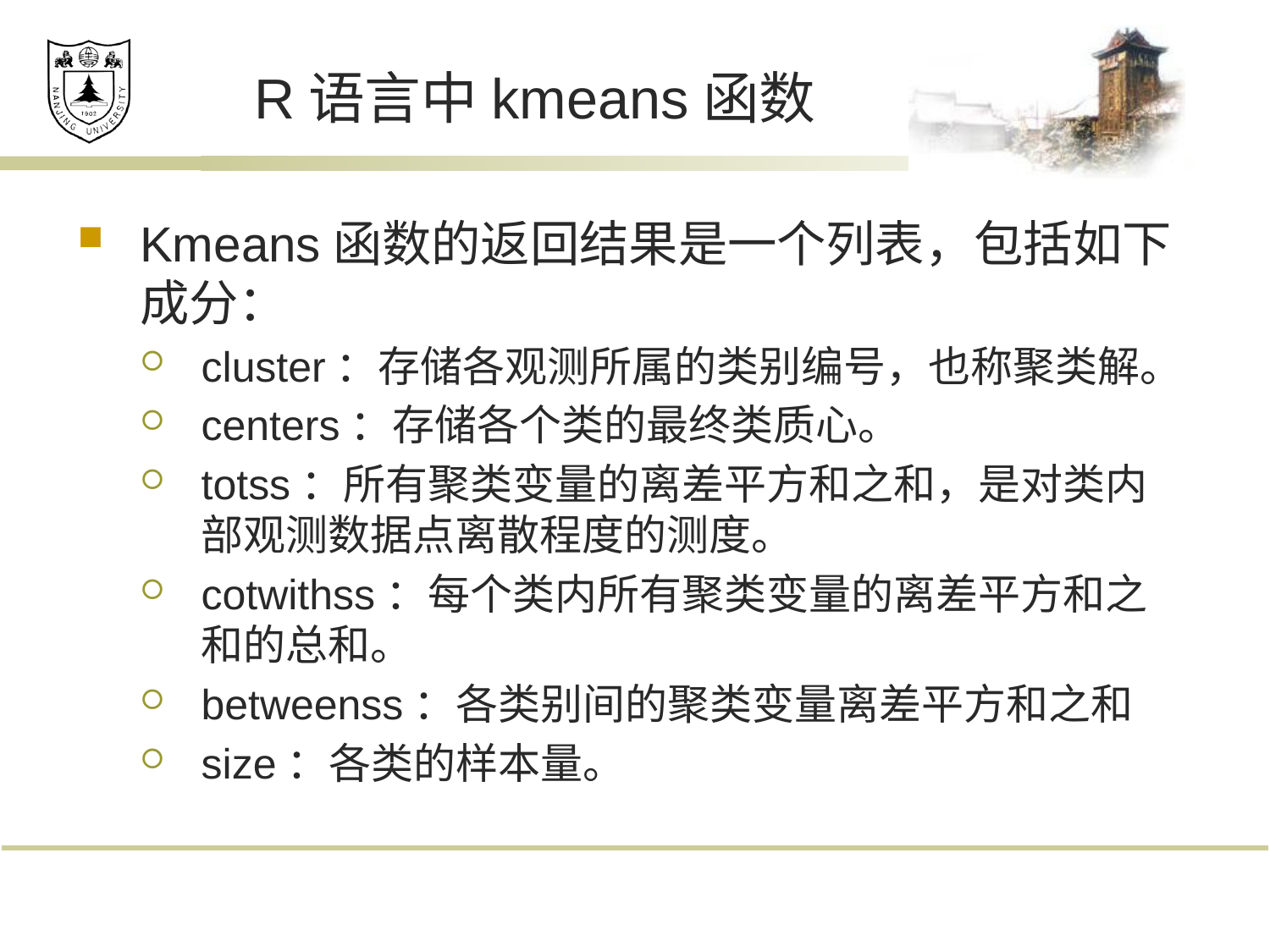

# R语言中kmeans函数
Kmeans函数的返回结果是一个列表，包括如下成分：
cluster：存储各观测所属的类别编号，也称聚类解。
centers：存储各个类的最终类质心。
totss：所有聚类变量的离差平方和之和，是对类内部观测数据点离散程度的测度。
cotwithss：每个类内所有聚类变量的离差平方和之和的总和。
betweenss：各类别间的聚类变量离差平方和之和
size：各类的样本量。